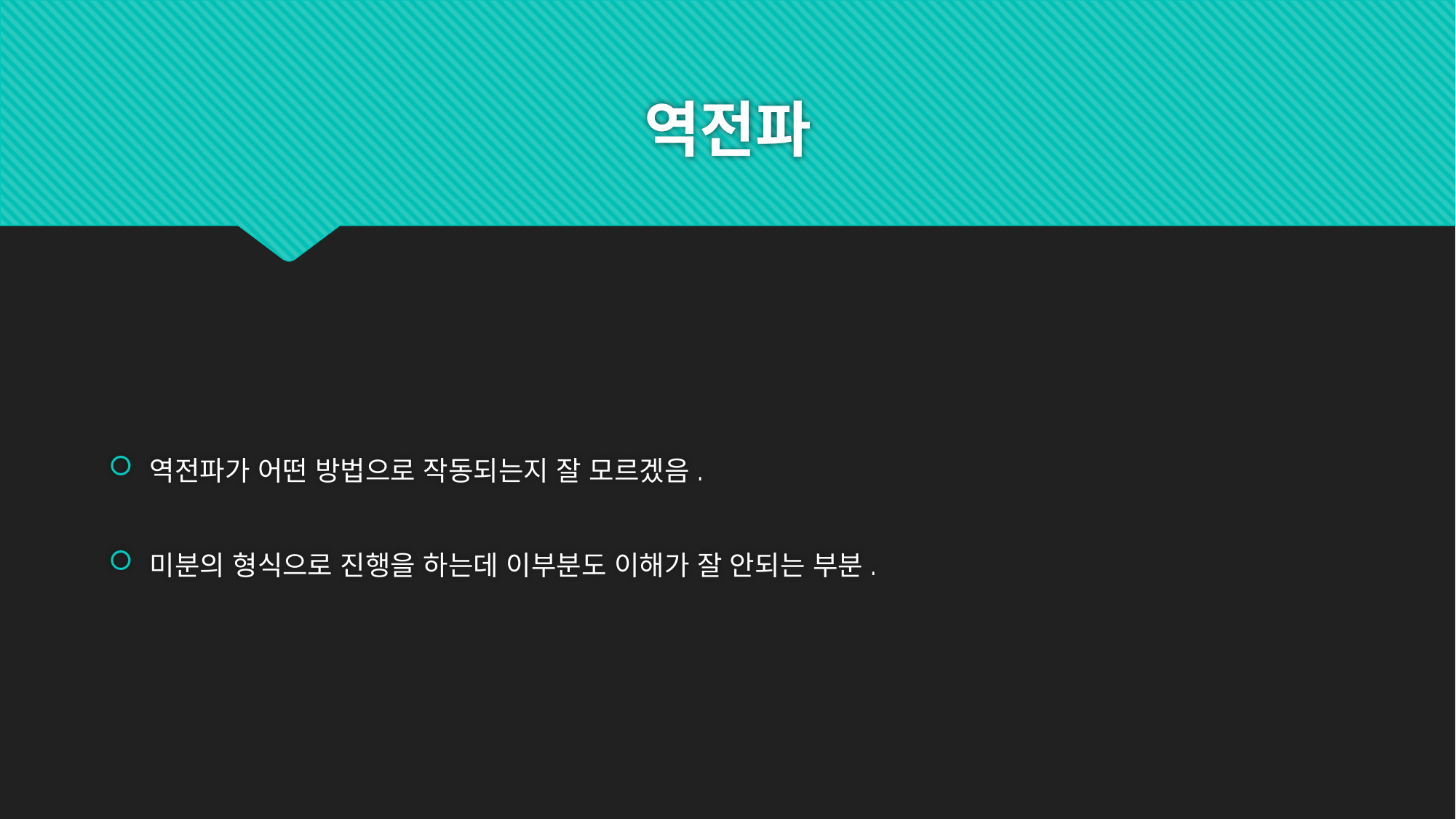

# 역전파
역전파가 어떤 방법으로 작동되는지 잘 모르겠음.

미분의 형식으로 진행을 하는데 이부분도 이해가 잘 안되는 부분.